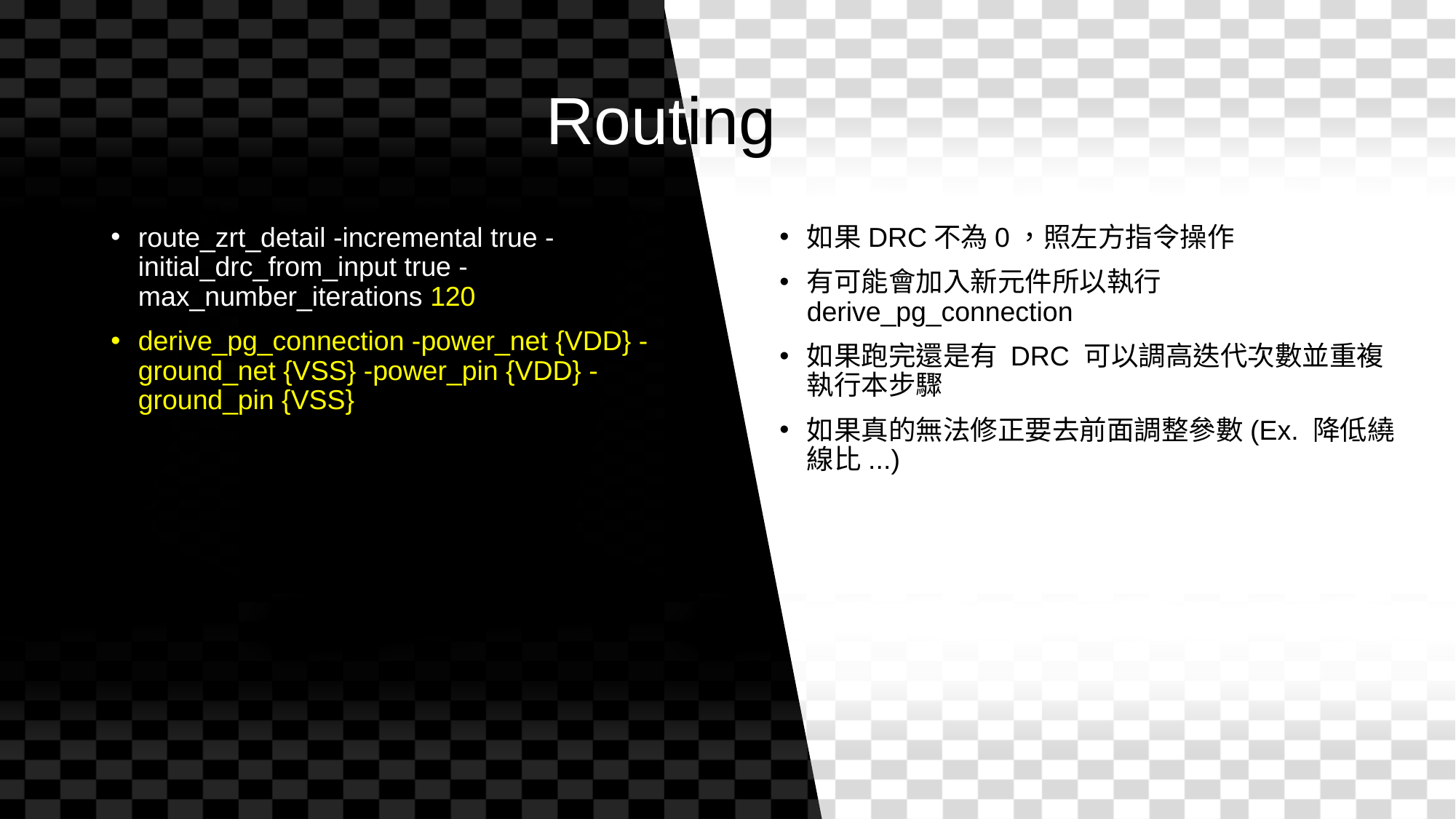

# Routing
route_zrt_detail -incremental true -initial_drc_from_input true -max_number_iterations 120
derive_pg_connection -power_net {VDD} -ground_net {VSS} -power_pin {VDD} -ground_pin {VSS}
如果DRC不為0，照左方指令操作
有可能會加入新元件所以執行derive_pg_connection
如果跑完還是有 DRC 可以調高迭代次數並重複執行本步驟
如果真的無法修正要去前面調整參數(Ex. 降低繞線比...)